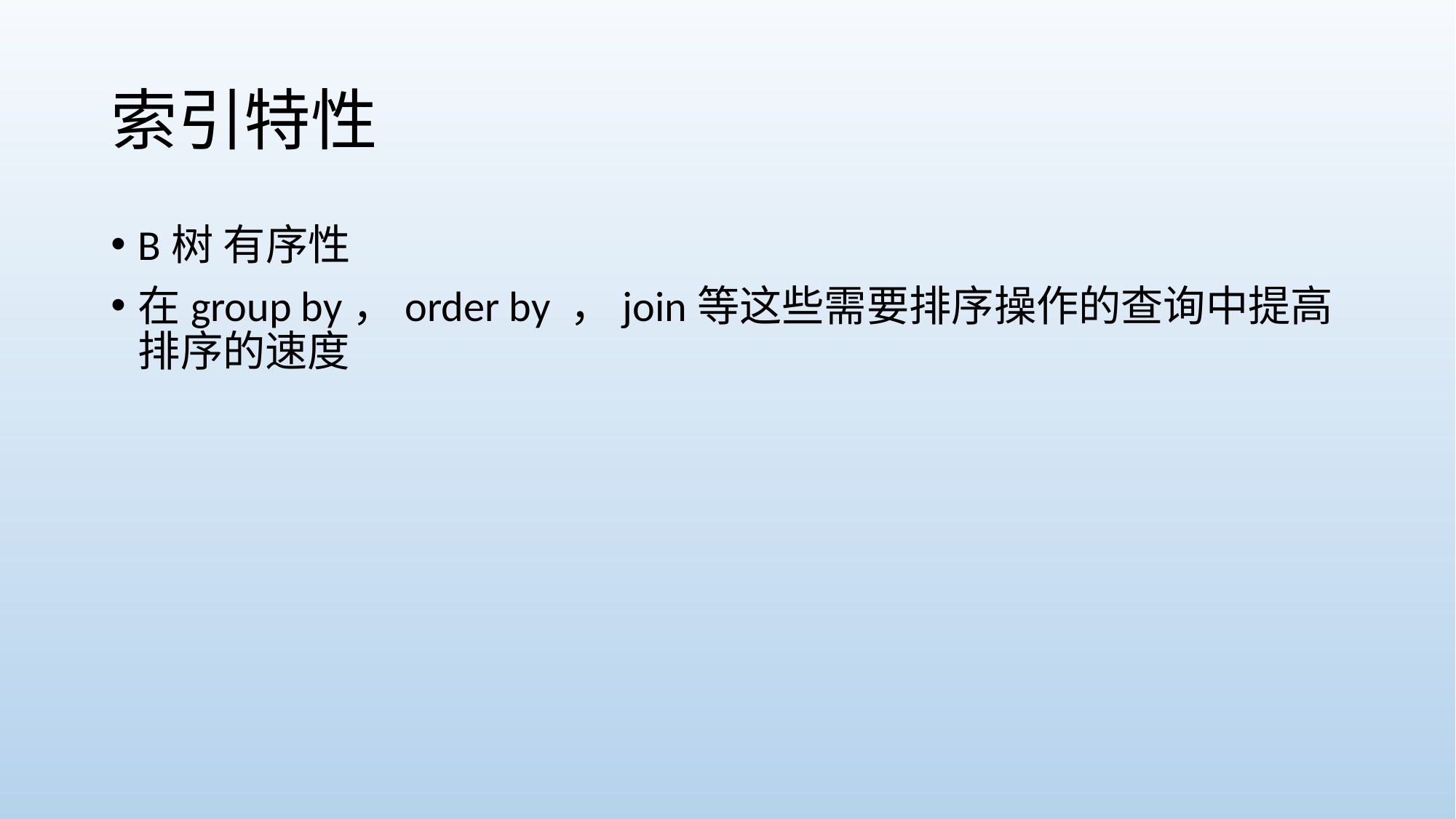

# 索引特性
B树 有序性
在group by，order by ，join等这些需要排序操作的查询中提高排序的速度